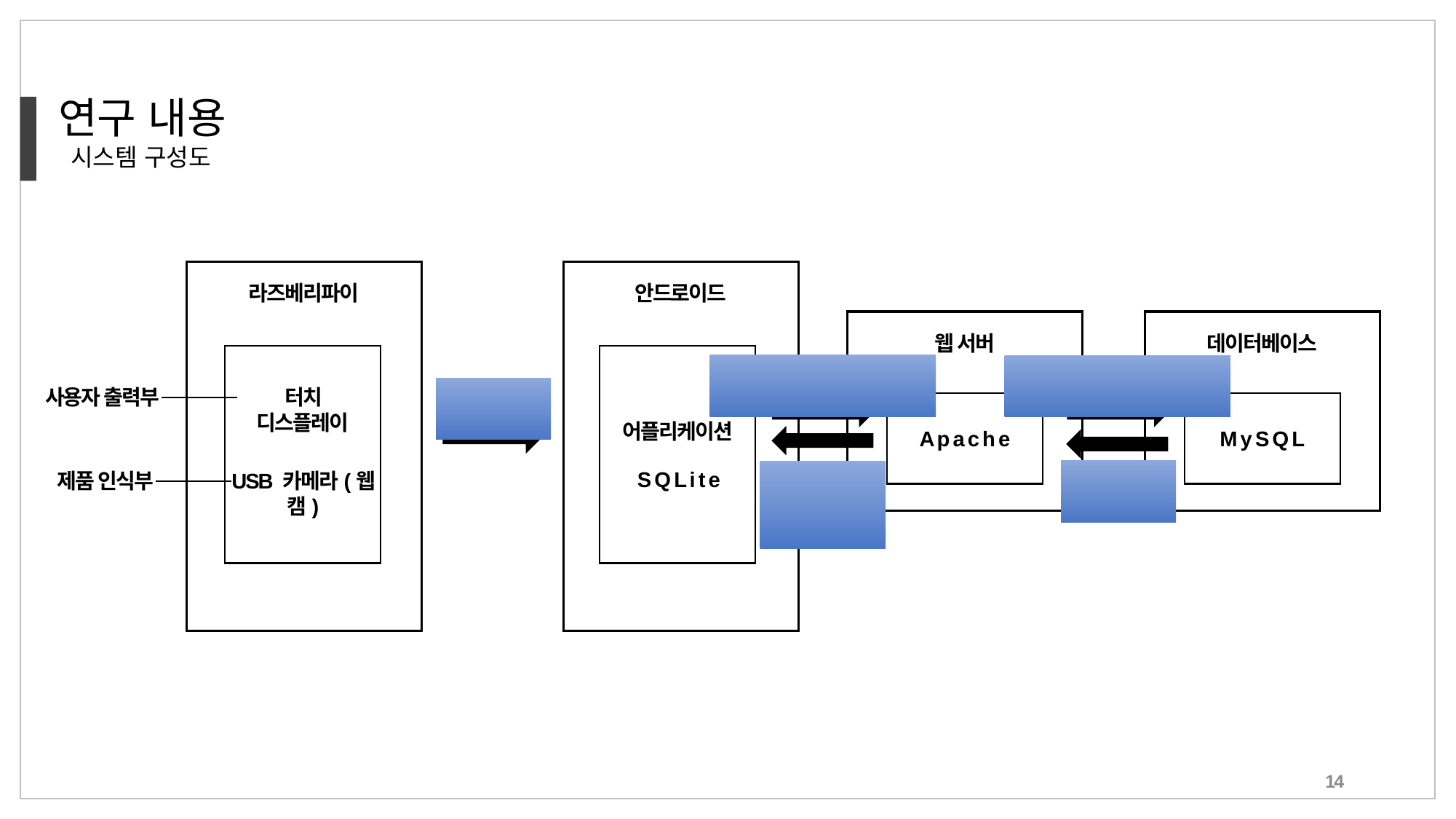

연구 내용
 시스템 구성도

안드로이드
라즈베리파이

웹 서버

A p a c h e

데이터베이스

M y S Q L

데이터 전송 또는 불러오기
데이터 전송 또는 불러오기
데이터 전송
사용자 출력부
터치 디스플레이

어플리케이션

결과값 리턴
S Q L i t e
DB에서 받은
결과값 리턴
제품 인식부
USB 카메라(웹 캠)
14